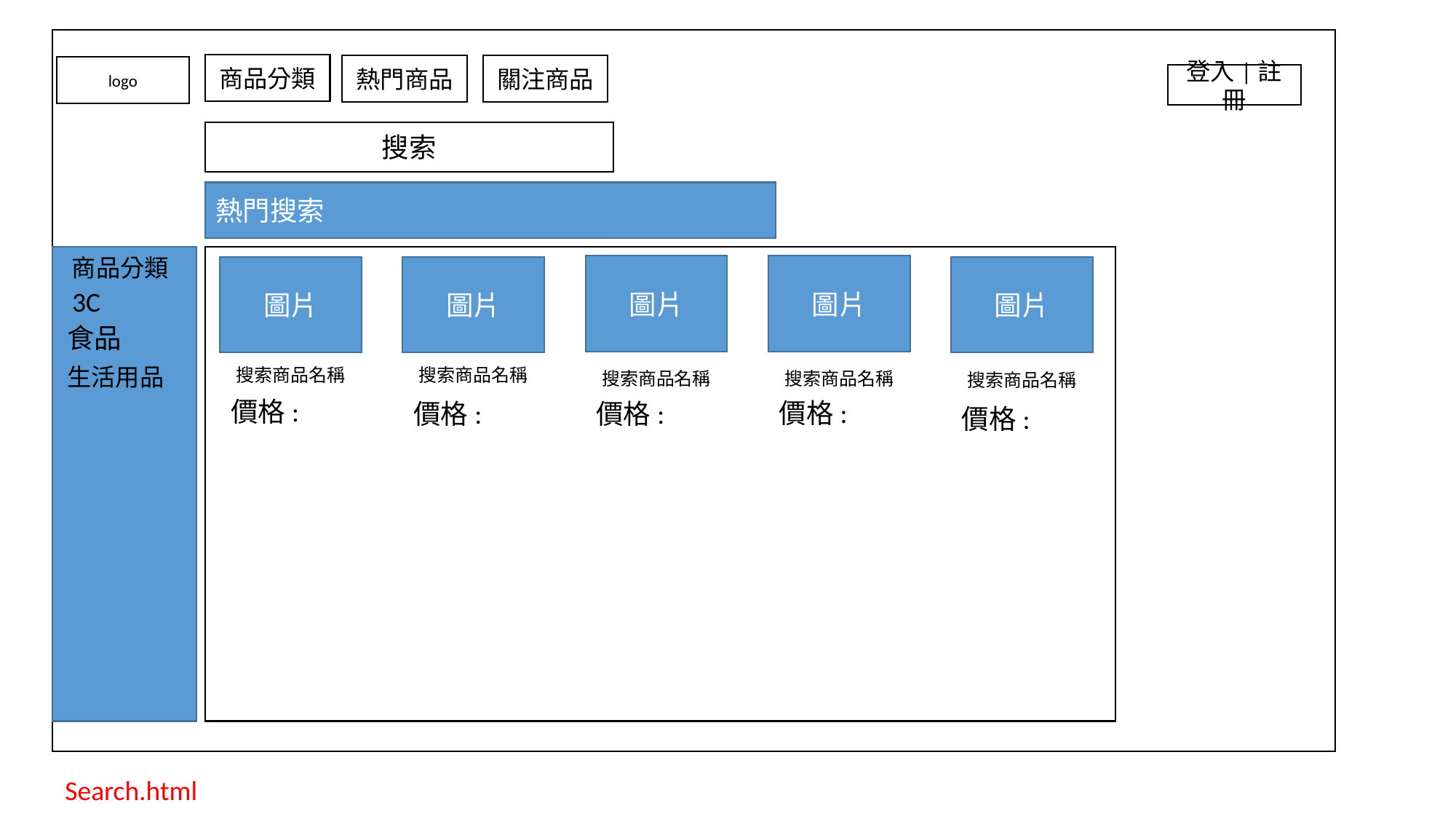

商品分類
熱門商品
關注商品
logo
登入|註冊
搜索
熱門搜索

商品分類
圖片
圖片
圖片
圖片
圖片
3C
食品
生活用品
搜索商品名稱
搜索商品名稱
搜索商品名稱
搜索商品名稱

搜索商品名稱

價格:
價格:
價格:
價格:
價格:
Search.html